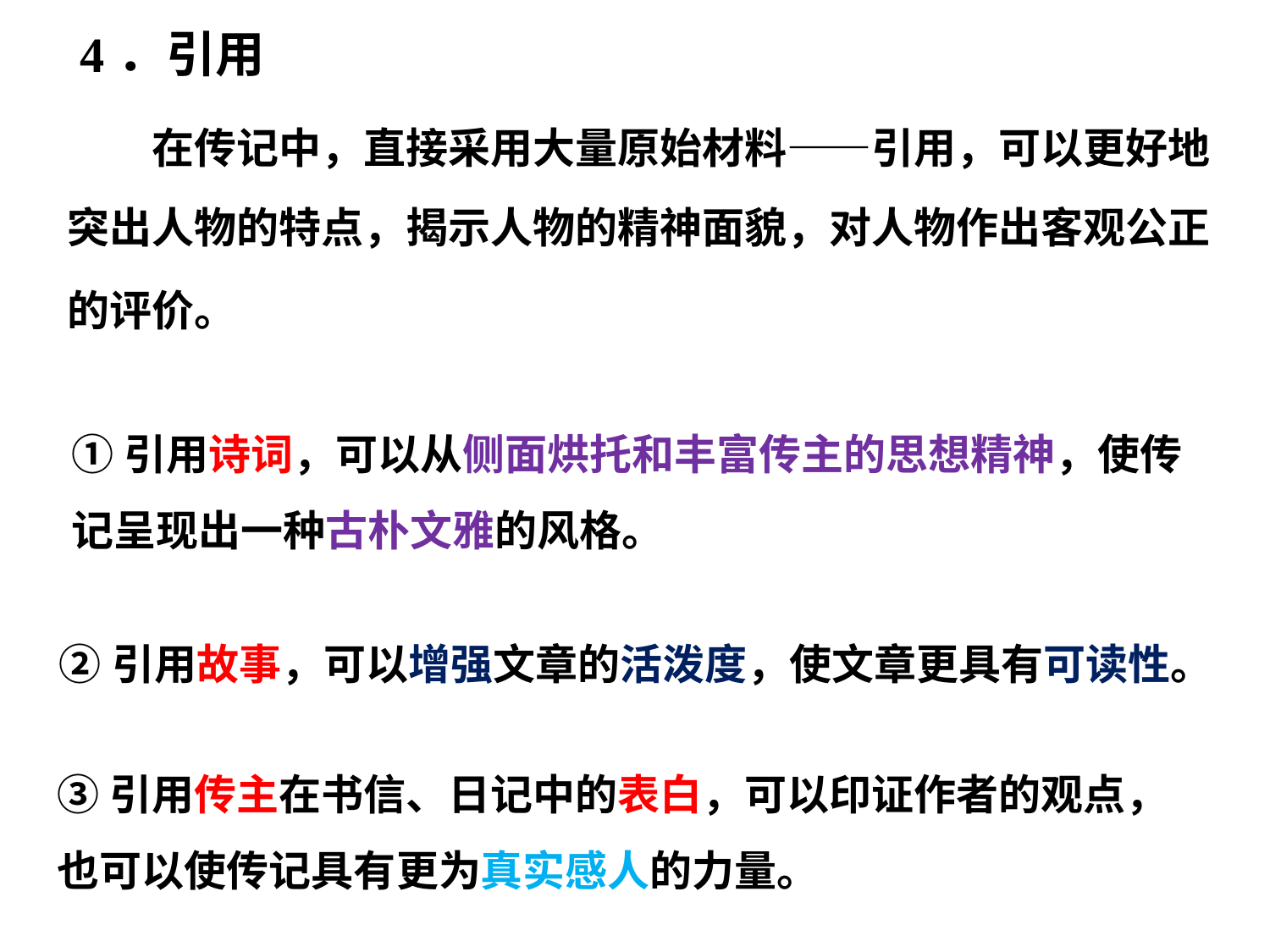

4．引用
	在传记中，直接采用大量原始材料——引用，可以更好地

突出人物的特点，揭示人物的精神面貌，对人物作出客观公正

的评价。
①引用诗词，可以从侧面烘托和丰富传主的思想精神，使传记呈现出一种古朴文雅的风格。
②引用故事，可以增强文章的活泼度，使文章更具有可读性。
③引用传主在书信、日记中的表白，可以印证作者的观点，也可以使传记具有更为真实感人的力量。